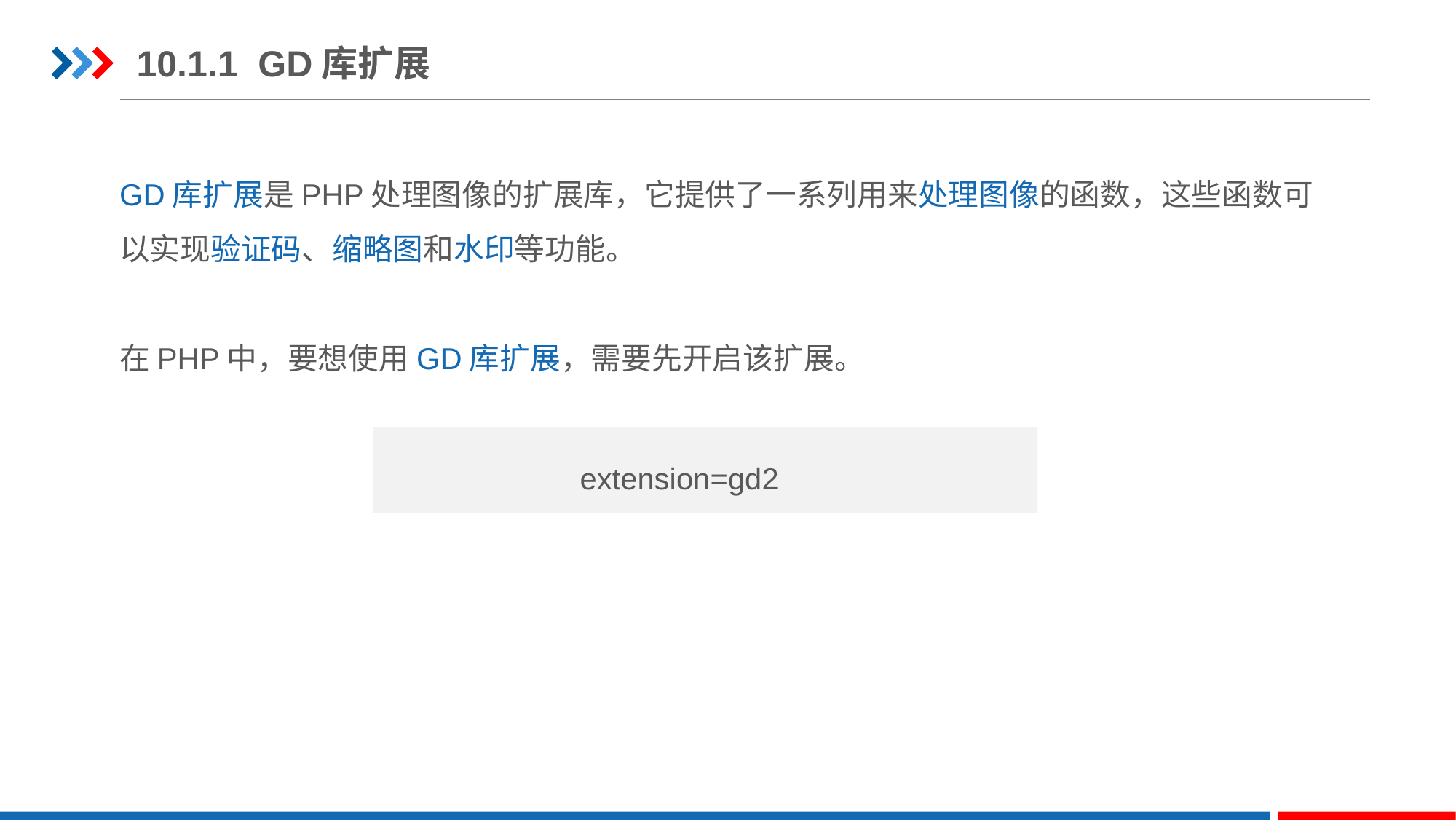

10.1.1  GD库扩展
GD库扩展是PHP处理图像的扩展库，它提供了一系列用来处理图像的函数，这些函数可以实现验证码、缩略图和水印等功能。

在PHP中，要想使用GD库扩展，需要先开启该扩展。

extension=gd2